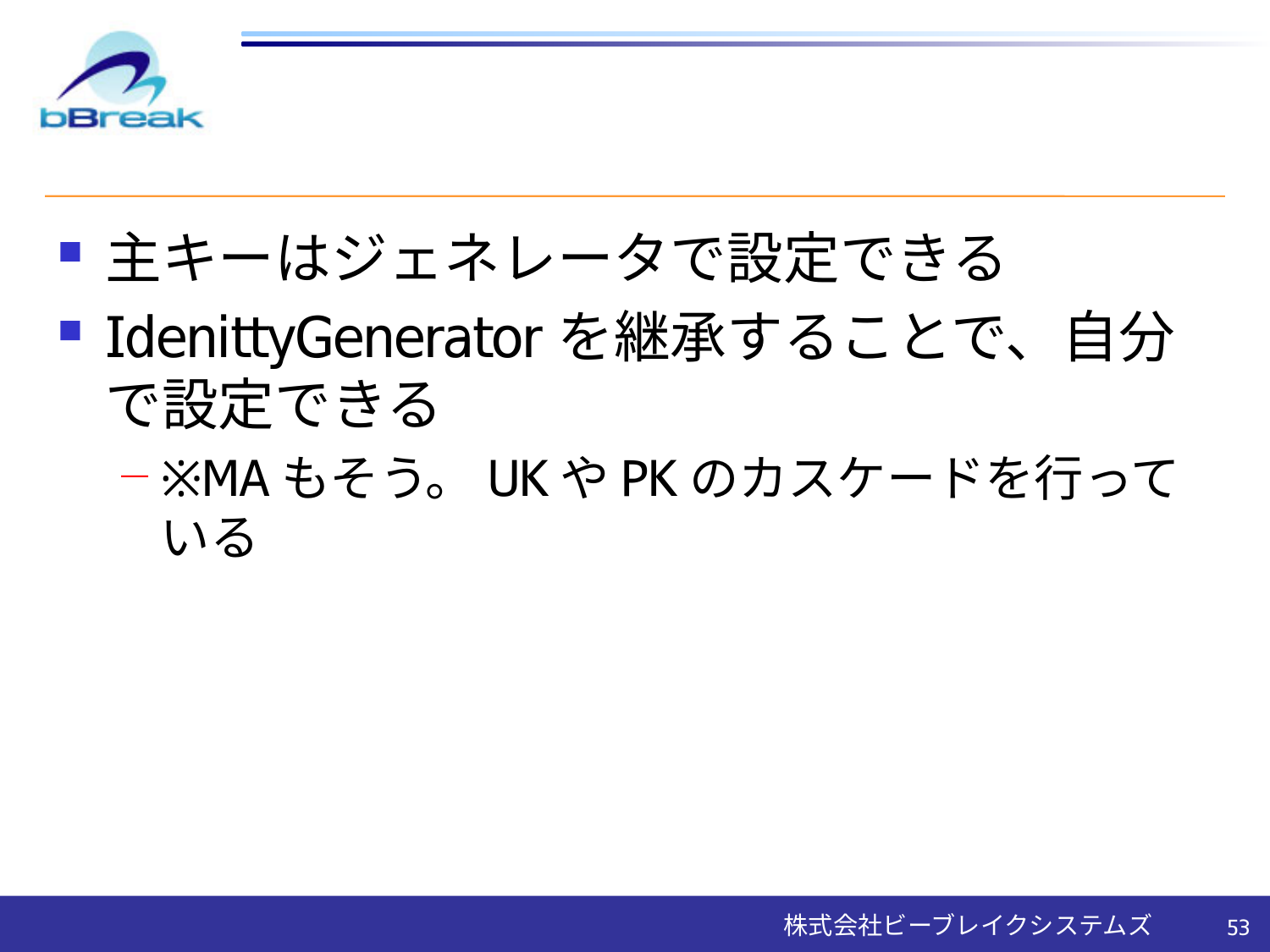

#
主キーはジェネレータで設定できる
IdenittyGeneratorを継承することで、自分で設定できる
※MAもそう。UKやPKのカスケードを行っている